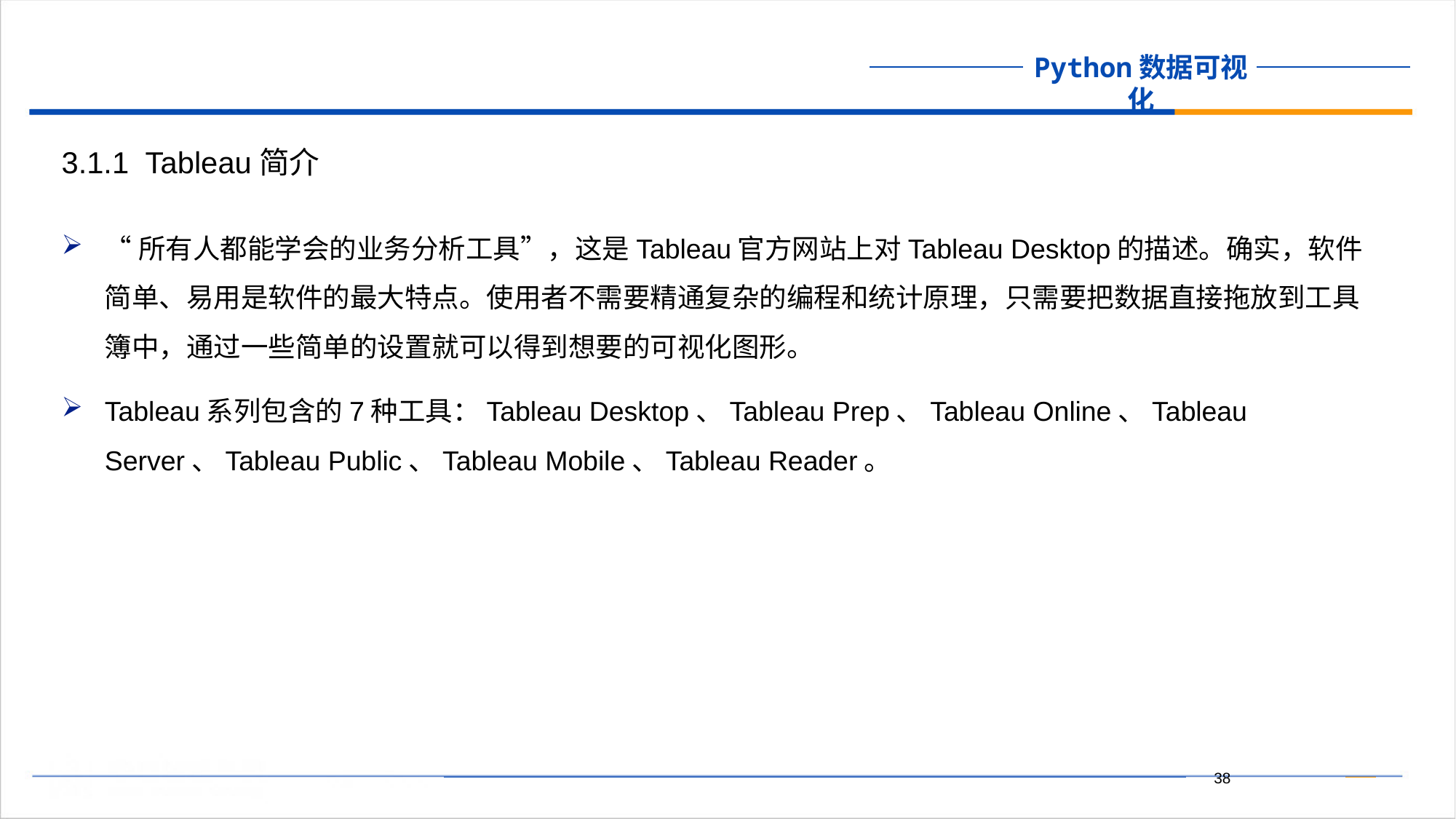

3.1.1  Tableau简介
“所有人都能学会的业务分析工具”，这是Tableau官方网站上对Tableau Desktop的描述。确实，软件简单、易用是软件的最大特点。使用者不需要精通复杂的编程和统计原理，只需要把数据直接拖放到工具簿中，通过一些简单的设置就可以得到想要的可视化图形。
Tableau系列包含的7种工具：Tableau Desktop、Tableau Prep、Tableau Online、Tableau Server、Tableau Public、Tableau Mobile、Tableau Reader。